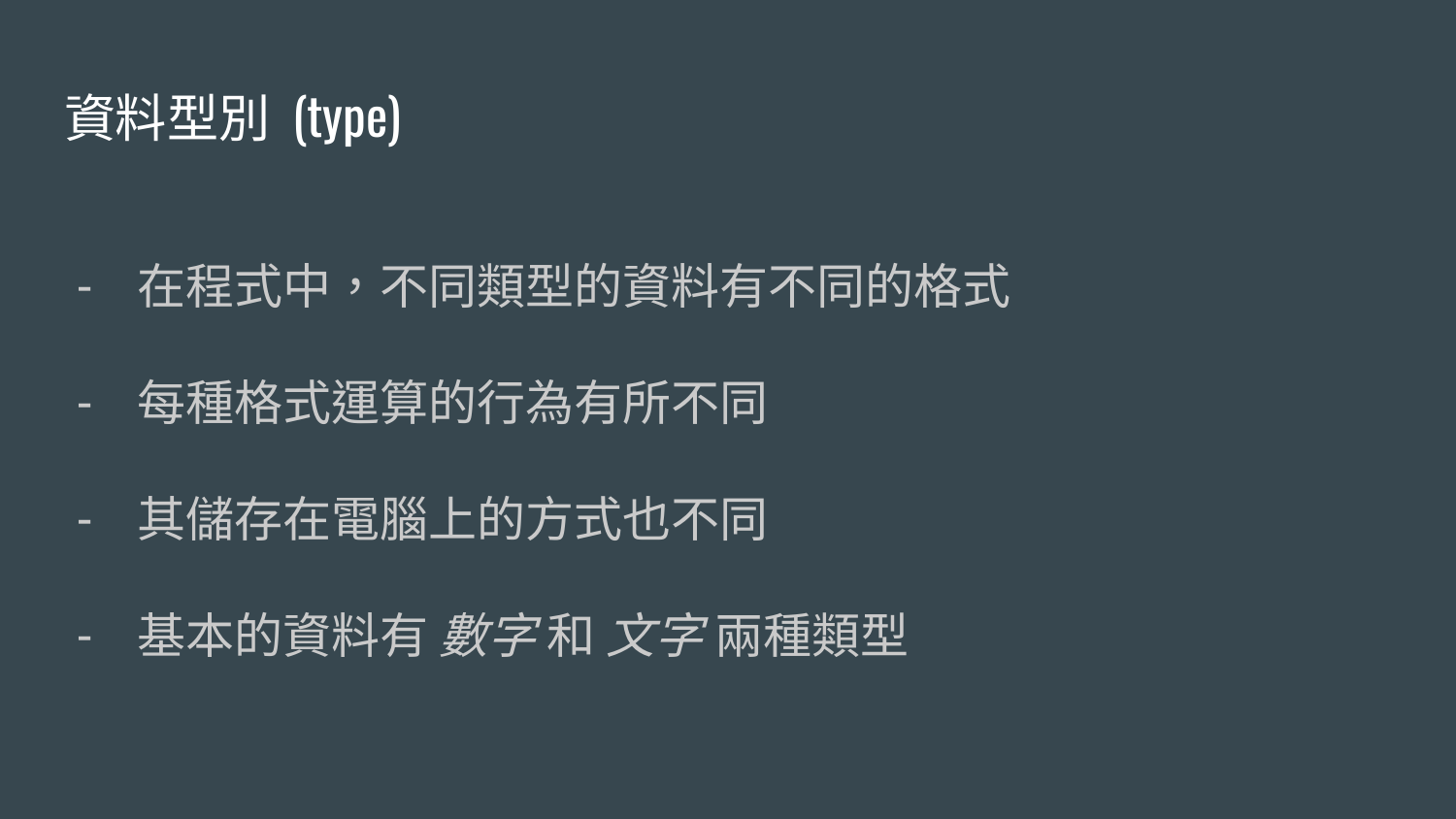

# 資料型別 (type)
在程式中，不同類型的資料有不同的格式
每種格式運算的行為有所不同
其儲存在電腦上的方式也不同
基本的資料有 數字 和 文字 兩種類型